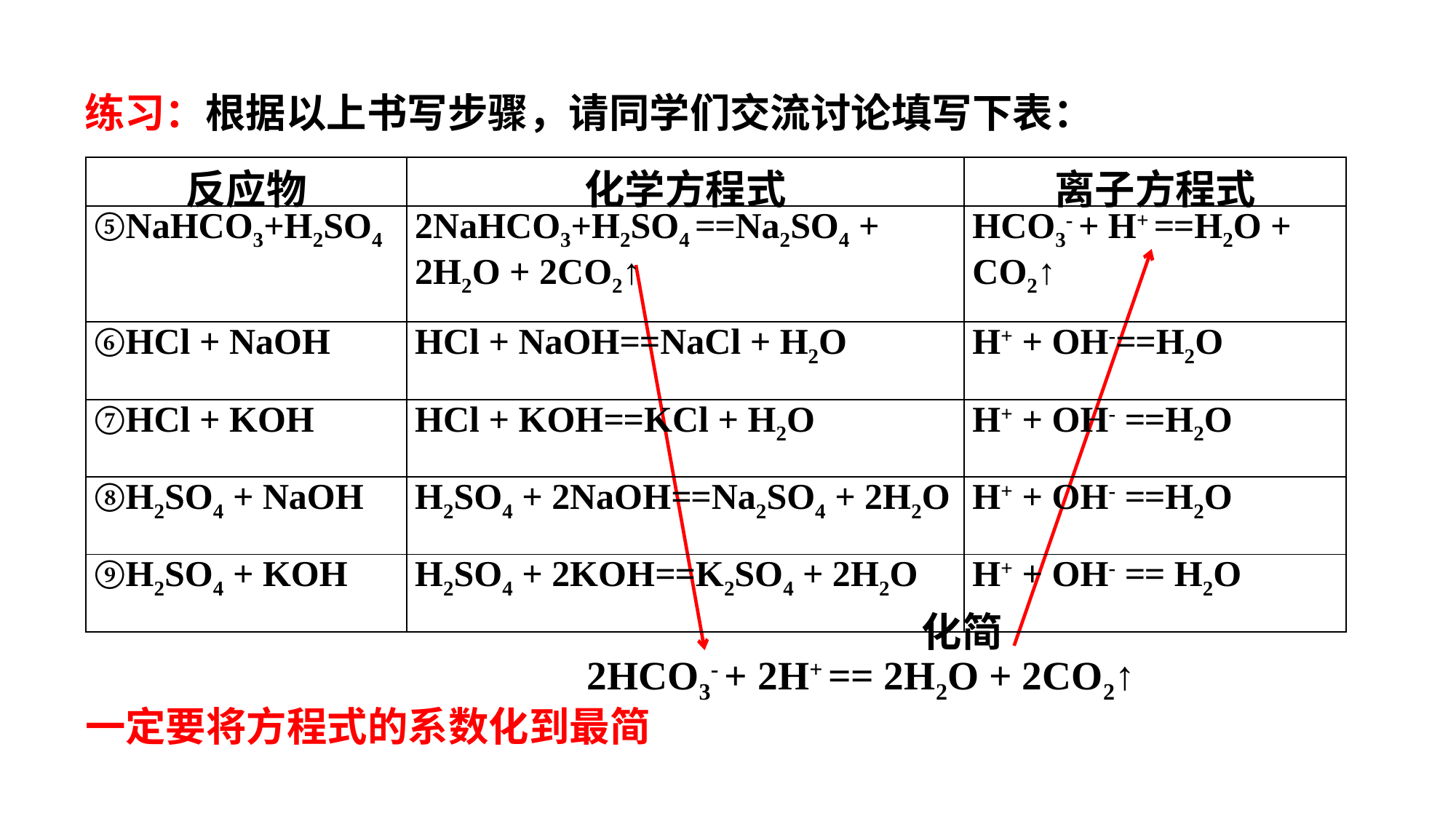

练习：根据以上书写步骤，请同学们交流讨论填写下表：
| 反应物 | 化学方程式 | 离子方程式 |
| --- | --- | --- |
| ⑤NaHCO3+H2SO4 | 2NaHCO3+H2SO4 ==Na2SO4 + 2H2O + 2CO2↑ | HCO3- + H+ ==H2O + CO2↑ |
| ⑥HCl + NaOH | HCl + NaOH==NaCl + H2O | H+ + OH-==H2O |
| ⑦HCl + KOH | HCl + KOH==KCl + H2O | H+ + OH- ==H2O |
| ⑧H2SO4 + NaOH | H2SO4 + 2NaOH==Na2SO4 + 2H2O | H+ + OH- ==H2O |
| ⑨H2SO4 + KOH | H2SO4 + 2KOH==K2SO4 + 2H2O | H+ + OH- == H2O |
化简
2HCO3- + 2H+ == 2H2O + 2CO2↑
一定要将方程式的系数化到最简